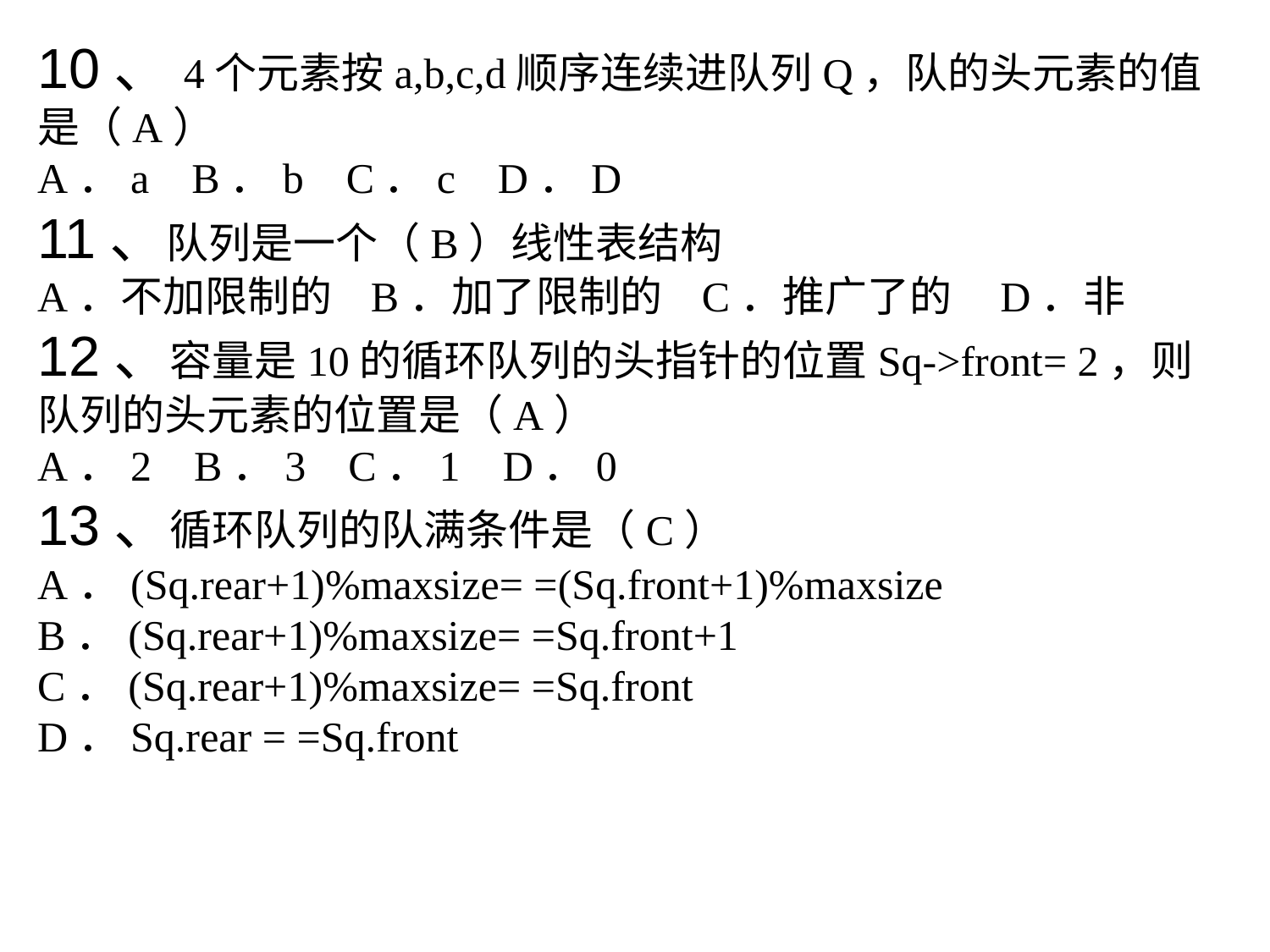

10、4个元素按a,b,c,d顺序连续进队列Q，队的头元素的值是（A）
A．a    B．b    C．c    D．D
11、队列是一个（B）线性表结构
A．不加限制的   B．加了限制的   C．推广了的    D．非
12、容量是10的循环队列的头指针的位置Sq->front= 2，则队列的头元素的位置是（A）
A．2    B．3    C．1    D．0
13、循环队列的队满条件是（C）
A．(Sq.rear+1)%maxsize= =(Sq.front+1)%maxsize
B．(Sq.rear+1)%maxsize= =Sq.front+1
C．(Sq.rear+1)%maxsize= =Sq.front
D．Sq.rear = =Sq.front